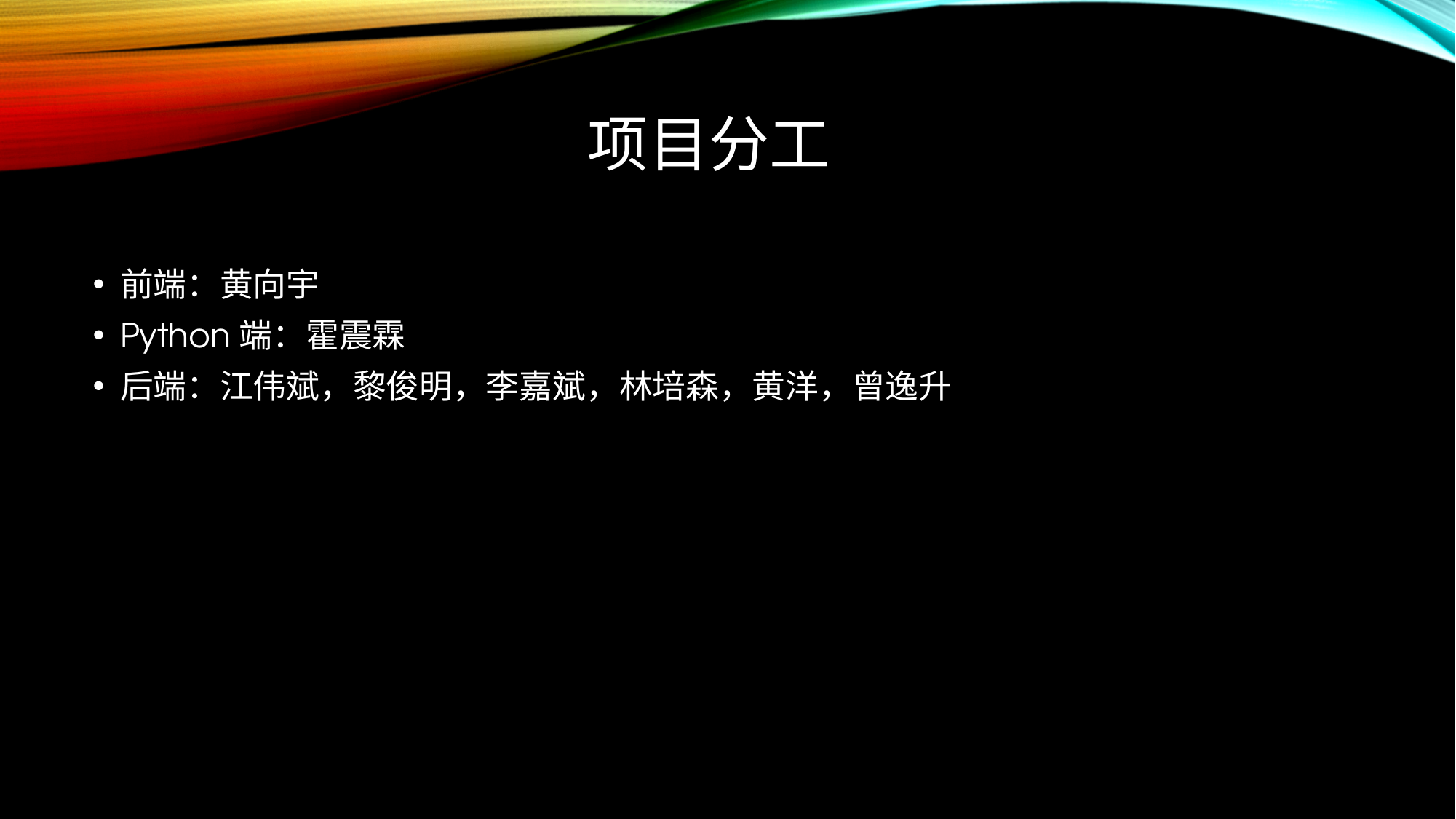

# 项目分工
前端：黄向宇
Python端：霍震霖
后端：江伟斌，黎俊明，李嘉斌，林培森，黄洋，曾逸升